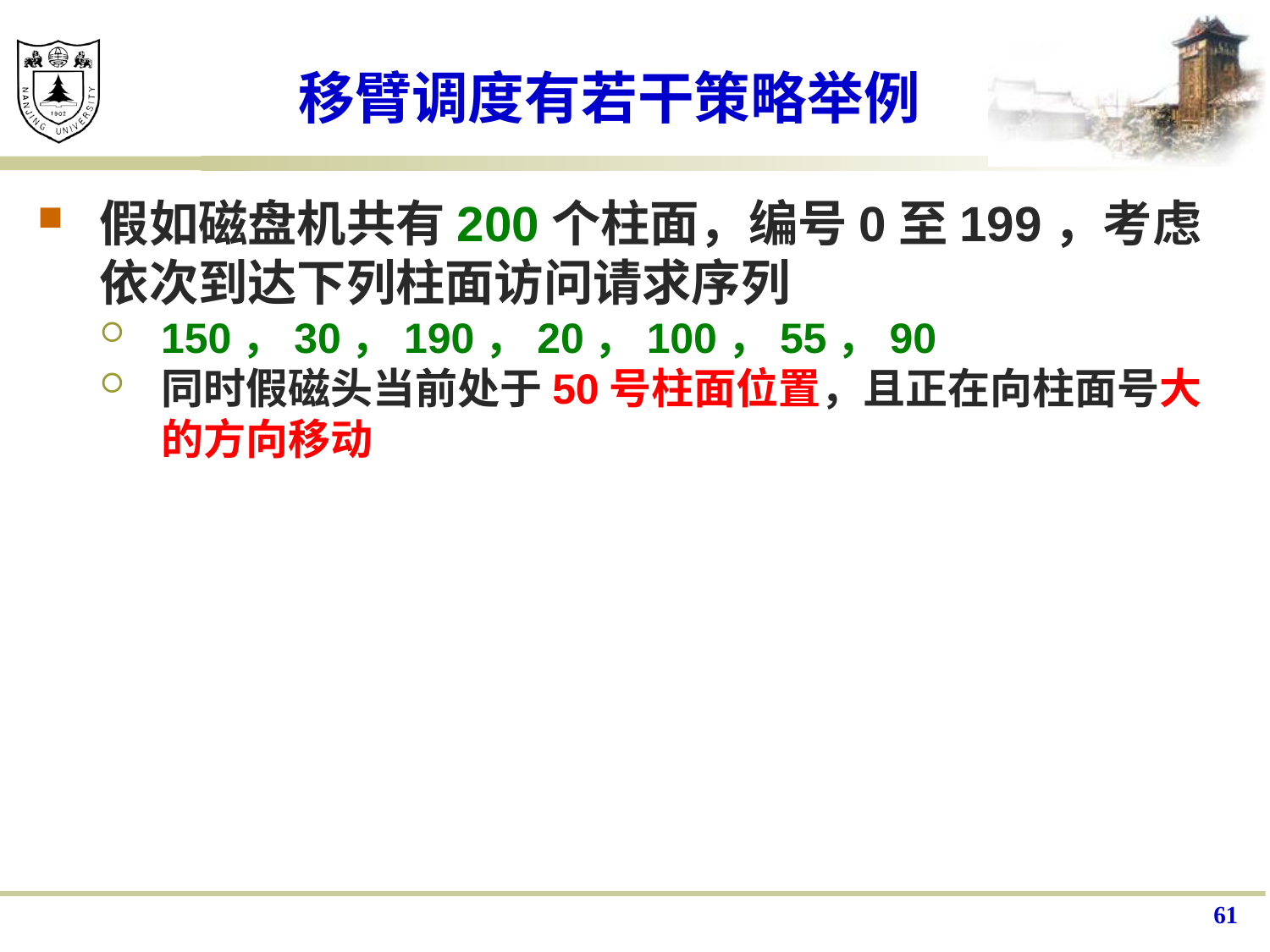

# 移臂调度有若干策略举例
假如磁盘机共有200个柱面，编号0至199，考虑依次到达下列柱面访问请求序列
150，30，190，20，100，55，90
同时假磁头当前处于50号柱面位置，且正在向柱面号大的方向移动

61